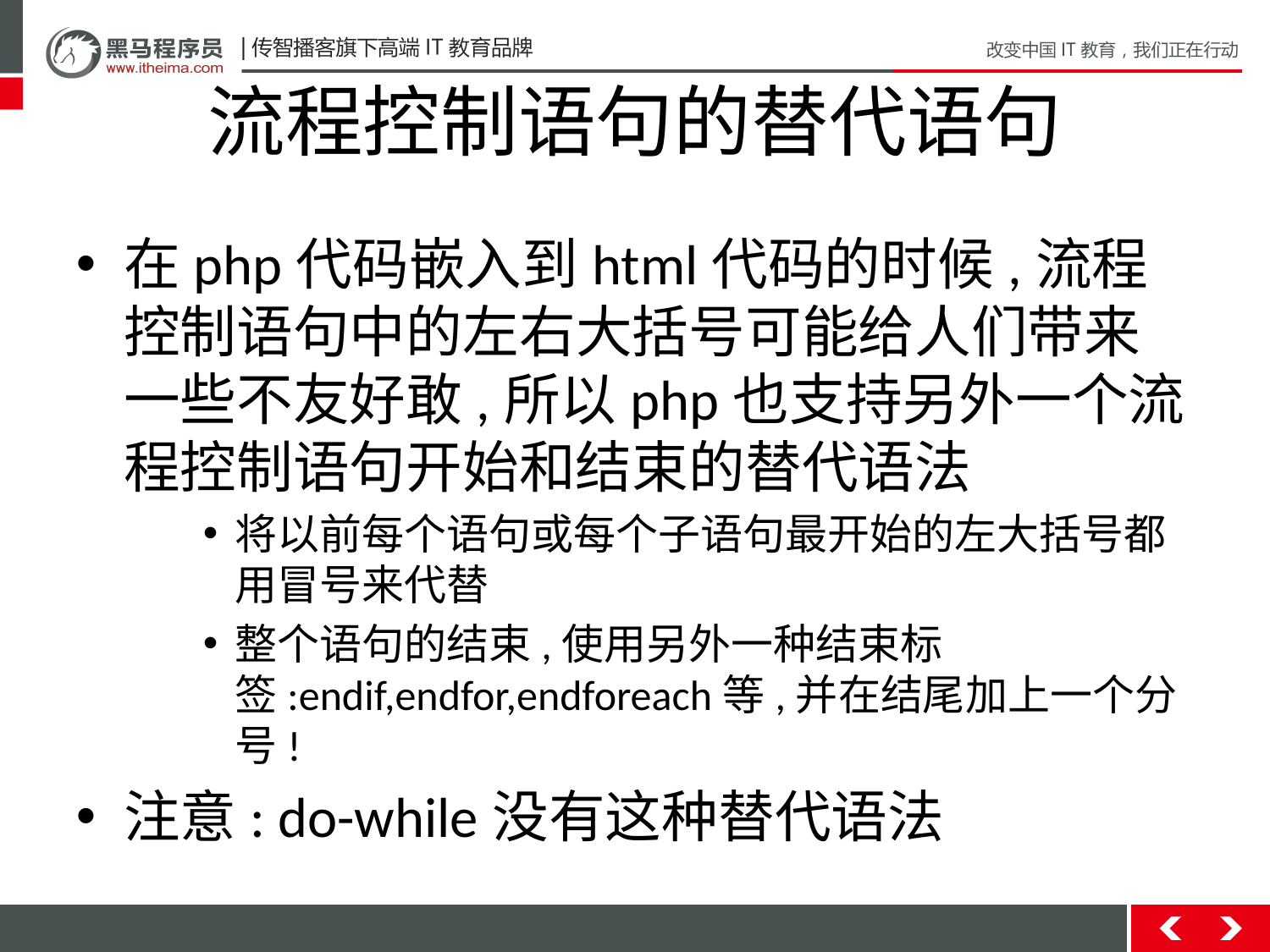

# 流程控制语句的替代语句
在php代码嵌入到html代码的时候,流程控制语句中的左右大括号可能给人们带来一些不友好敢,所以php也支持另外一个流程控制语句开始和结束的替代语法
将以前每个语句或每个子语句最开始的左大括号都用冒号来代替
整个语句的结束,使用另外一种结束标签:endif,endfor,endforeach等,并在结尾加上一个分号!
注意: do-while没有这种替代语法